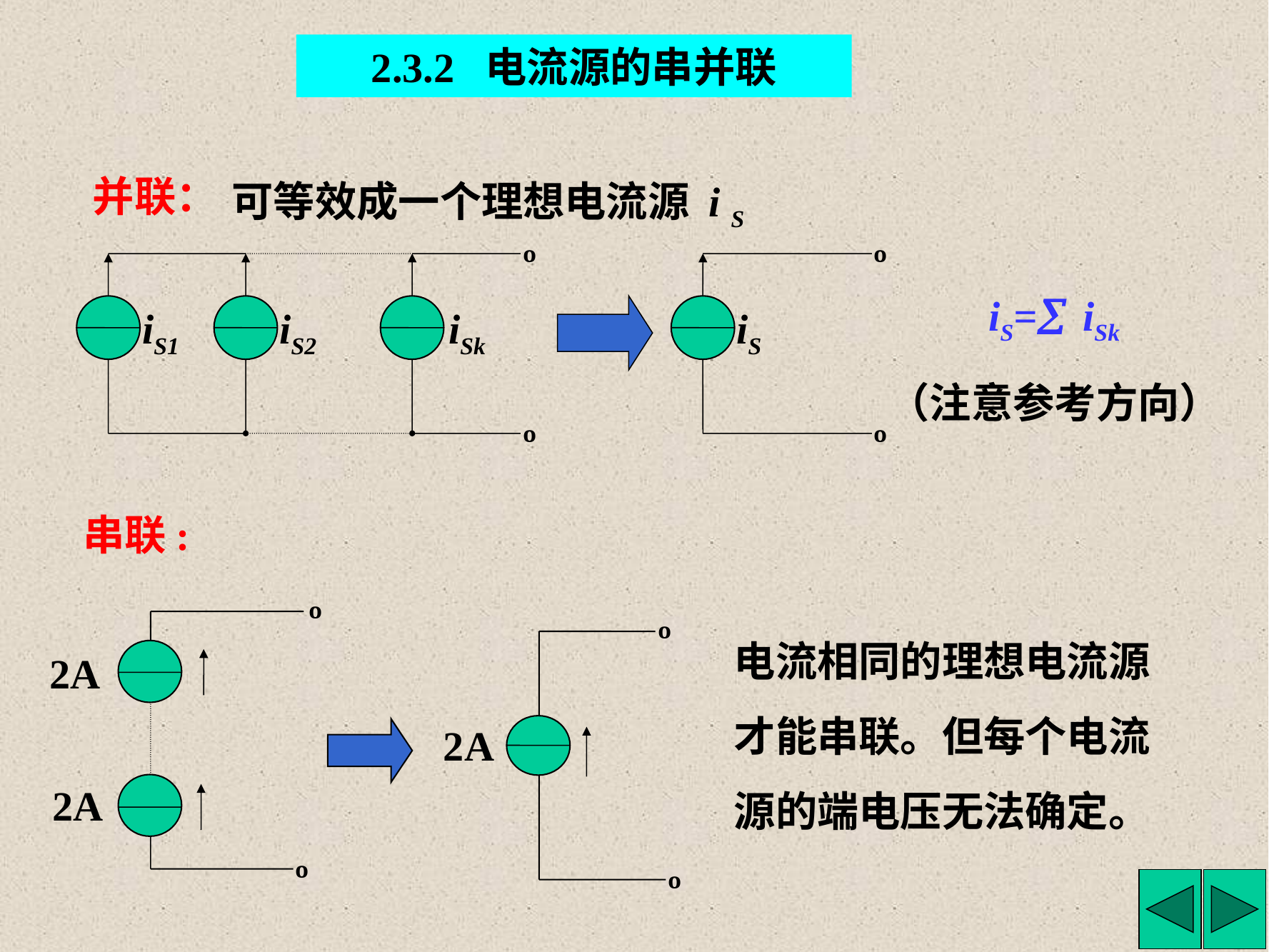

2.3.2  电流源的串并联
并联：
可等效成一个理想电流源 i S
º

iS1

iS2

iSk

º

º

iS

º

iS=∑  iSk

（注意参考方向）
串联:
º

2A

2A

º

电流相同的理想电流源才能串联。但每个电流源的端电压无法确定。
º

2A

º